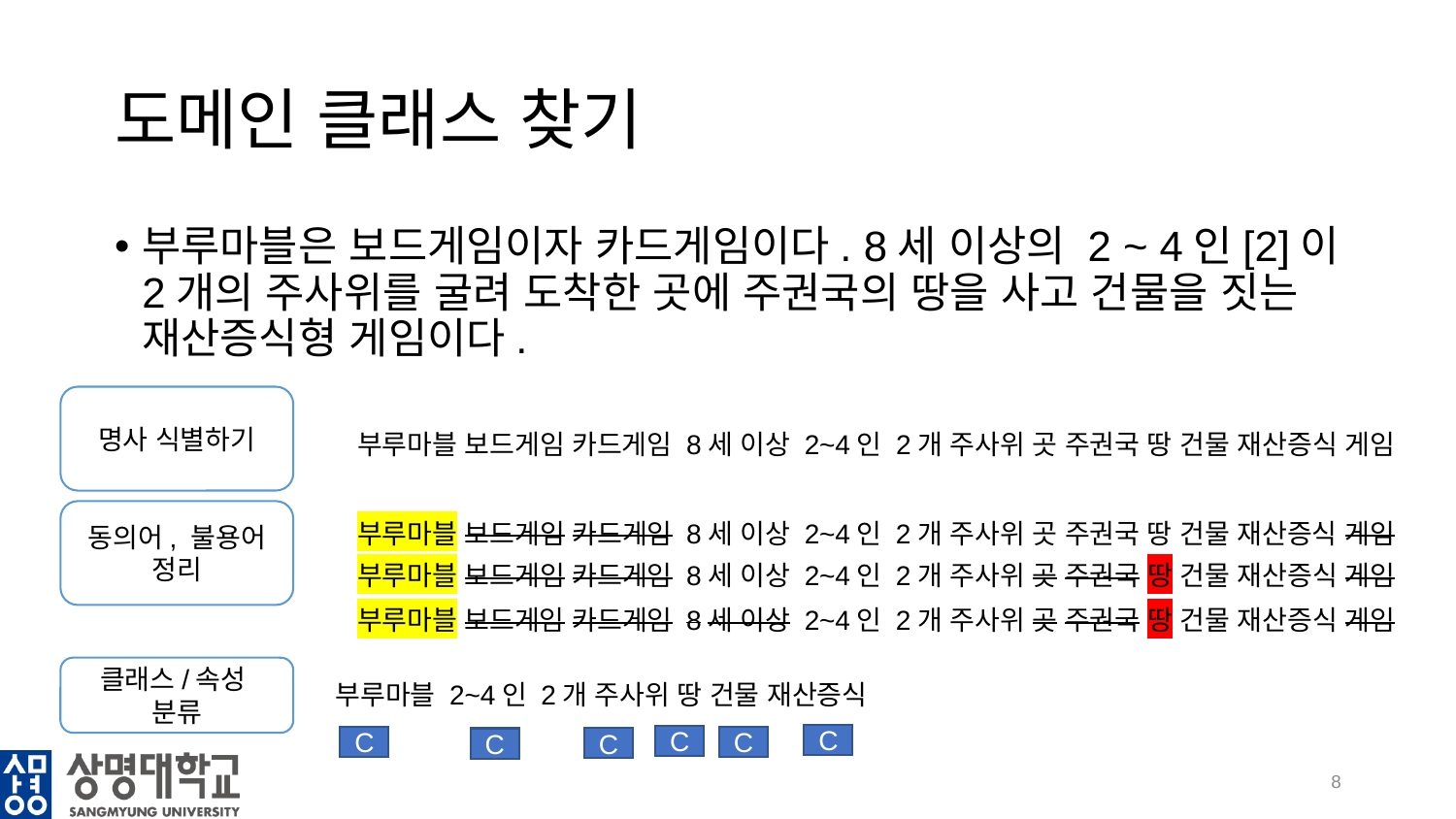

# 도메인 클래스 찾기
부루마블은 보드게임이자 카드게임이다. 8세 이상의 2 ~ 4인[2]이 2개의 주사위를 굴려 도착한 곳에 주권국의 땅을 사고 건물을 짓는 재산증식형 게임이다.

명사 식별하기
부루마블 보드게임 카드게임 8세 이상 2~4인 2개 주사위 곳 주권국 땅 건물 재산증식 게임
동의어, 불용어 정리
부루마블 보드게임 카드게임 8세 이상 2~4인 2개 주사위 곳 주권국 땅 건물 재산증식 게임
부루마블 보드게임 카드게임 8세 이상 2~4인 2개 주사위 곳 주권국 땅 건물 재산증식 게임
부루마블 보드게임 카드게임 8세 이상 2~4인 2개 주사위 곳 주권국 땅 건물 재산증식 게임
클래스/속성
분류
부루마블 2~4인 2개 주사위 땅 건물 재산증식
C
C
C
C
C
C
8